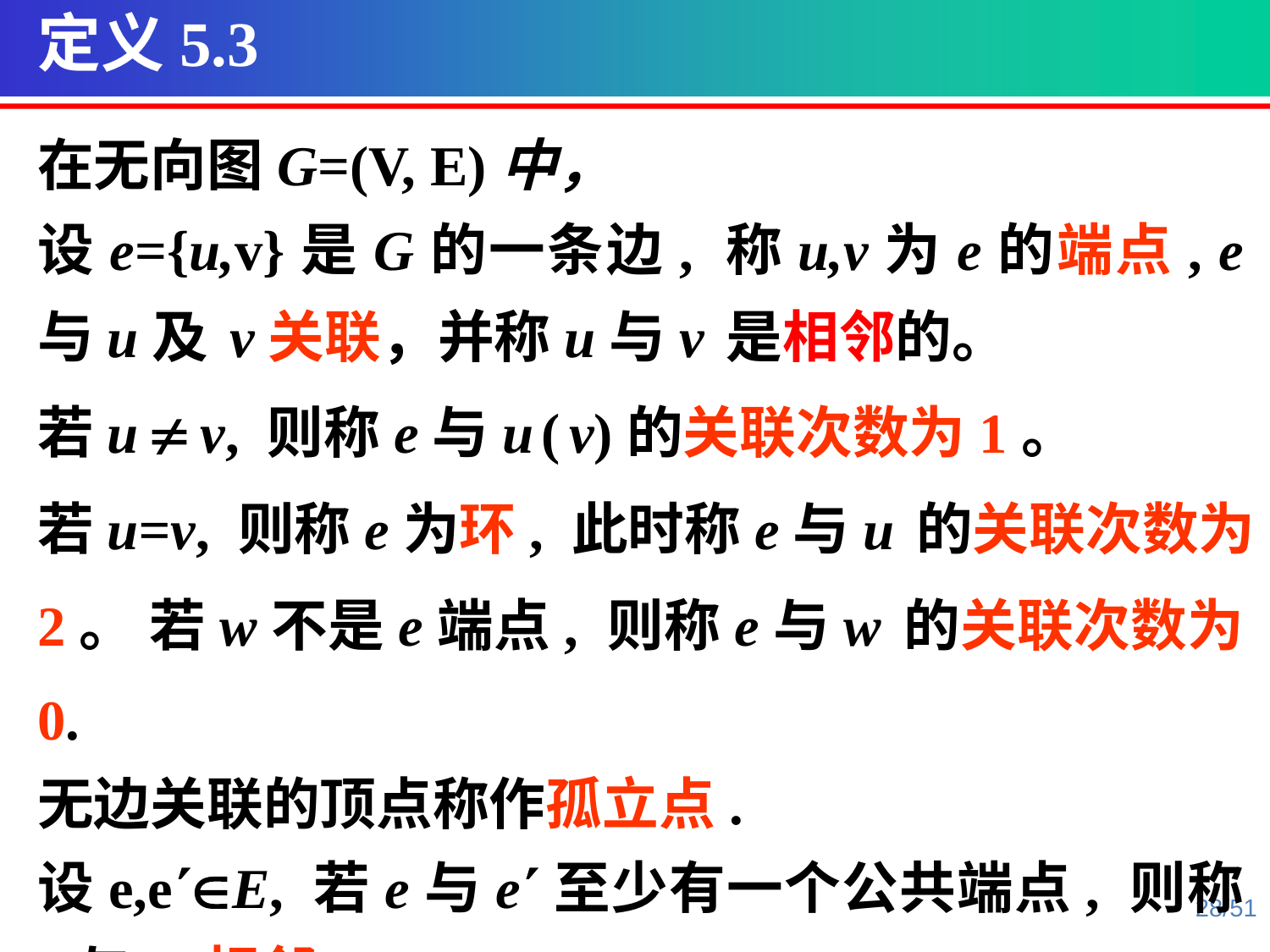

定义5.3
在无向图G=(V, E)中，
设e={u,v}是G的一条边, 称u,v为e的端点, e与u及 v关联，并称u与v 是相邻的。
若u ≠ v, 则称e与u ( v)的关联次数为1。
若u=v, 则称e为环, 此时称e与u 的关联次数为2。 若w不是e端点, 则称e与w 的关联次数为0.
无边关联的顶点称作孤立点.
设e,e′∈E, 若e与e′至少有一个公共端点, 则称e与e′相邻.

28/51